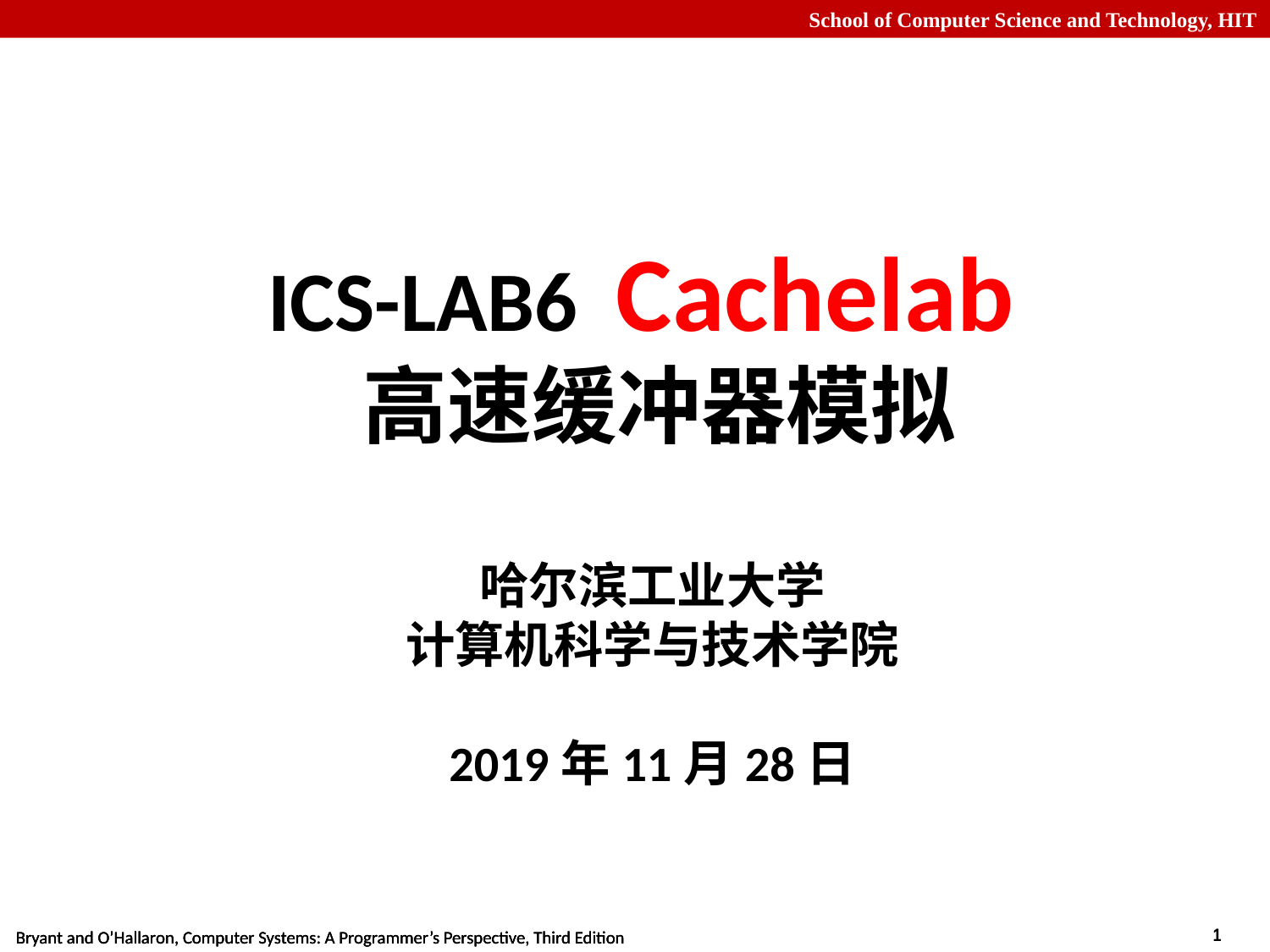

# ICS-LAB6  Cachelab 高速缓冲器模拟
哈尔滨工业大学
计算机科学与技术学院

2019年11月28日